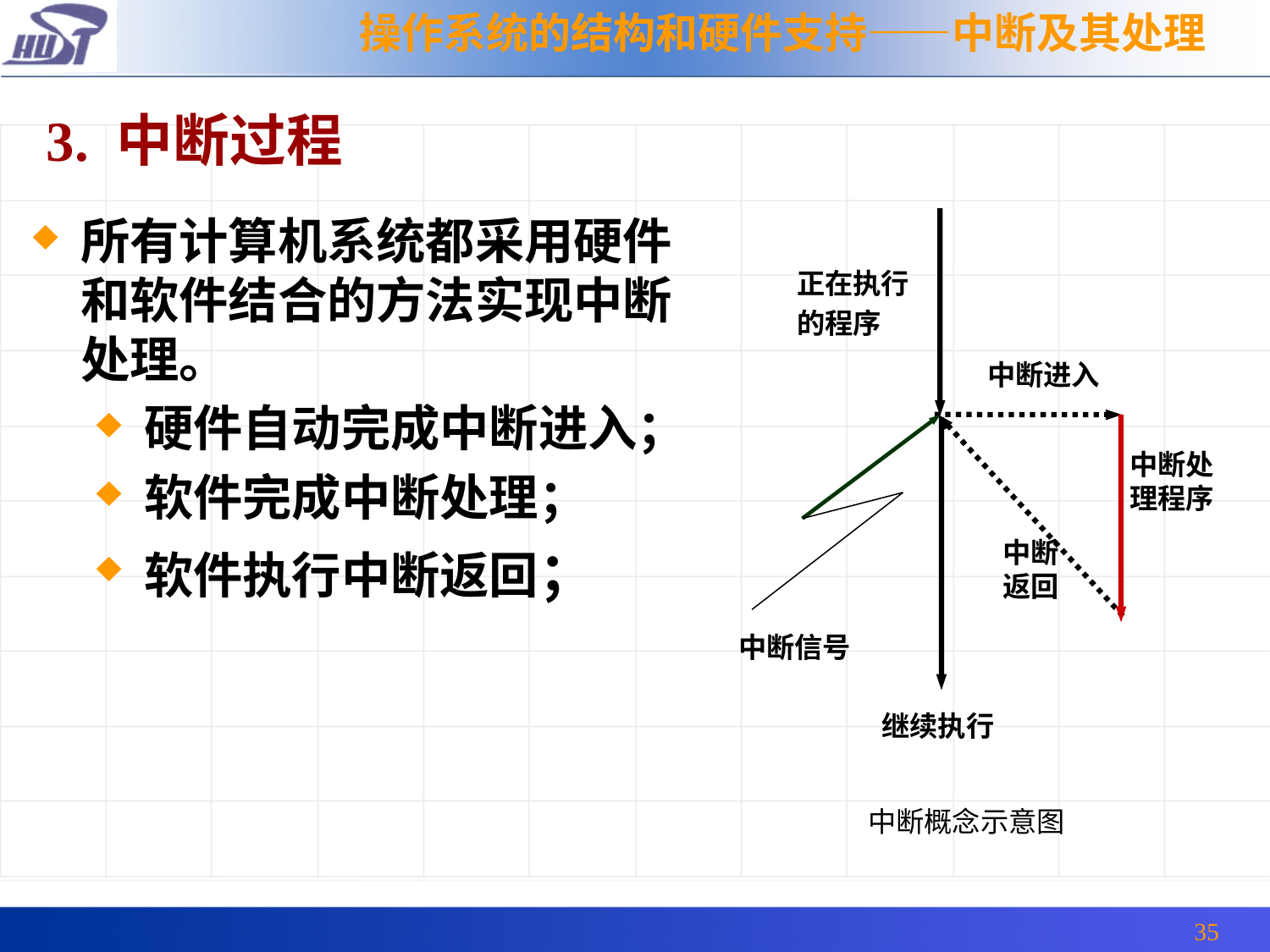

操作系统的结构和硬件支持——中断及其处理
3. 中断过程
所有计算机系统都采用硬件和软件结合的方法实现中断处理。
硬件自动完成中断进入；
软件完成中断处理；
软件执行中断返回；

正在执行
的程序
中断进入

中断信号

继续执行
中断处
理程序
中断
返回
中断概念示意图
35